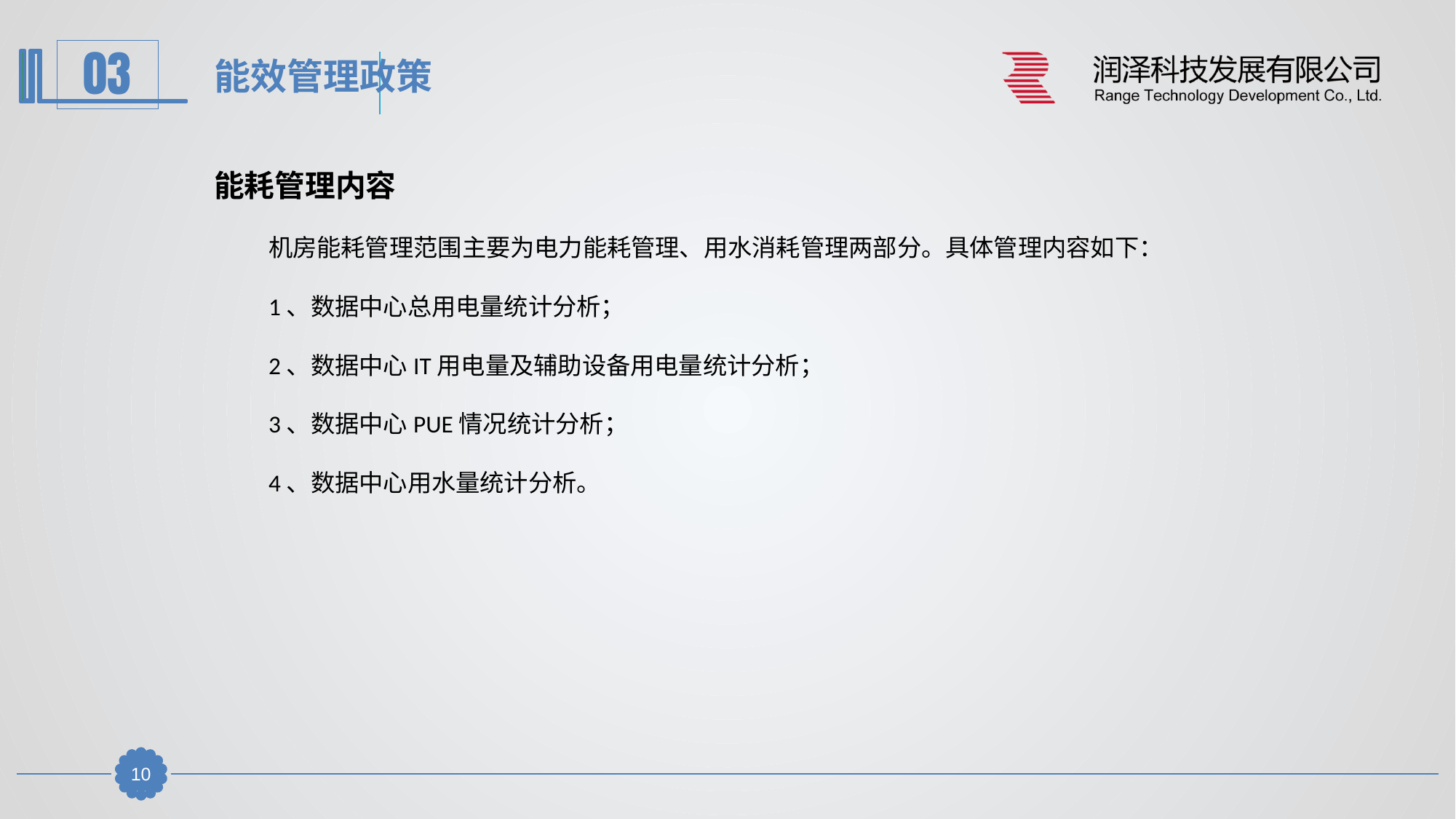

能效管理政策
能耗管理内容
机房能耗管理范围主要为电力能耗管理、用水消耗管理两部分。具体管理内容如下：
1、数据中心总用电量统计分析；
2、数据中心IT用电量及辅助设备用电量统计分析；
3、数据中心PUE情况统计分析；
4、数据中心用水量统计分析。

10